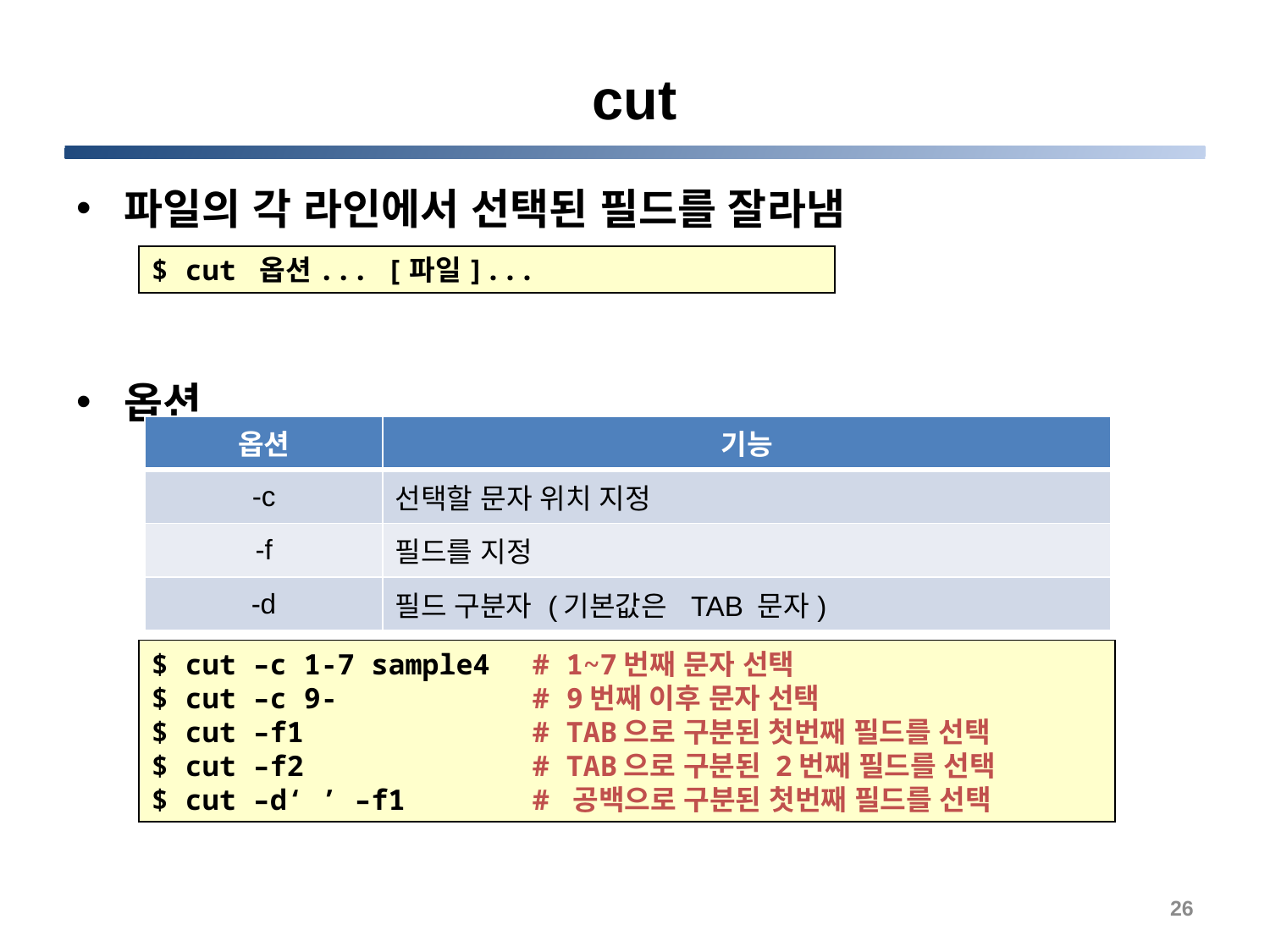

# cut
파일의 각 라인에서 선택된 필드를 잘라냄

옵션
$ cut 옵션... [파일]...
| 옵션 | 기능 |
| --- | --- |
| -c | 선택할 문자 위치 지정 |
| -f | 필드를 지정 |
| -d | 필드 구분자 (기본값은 TAB 문자) |
$ cut –c 1-7 sample4 	# 1~7번째 문자 선택
$ cut –c 9-          	# 9번째 이후 문자 선택
$ cut –f1            	# TAB으로 구분된 첫번째 필드를 선택
$ cut –f2            	# TAB으로 구분된 2번째 필드를 선택
$ cut –d‘ ’ –f1      	# 공백으로 구분된 첫번째 필드를 선택
26